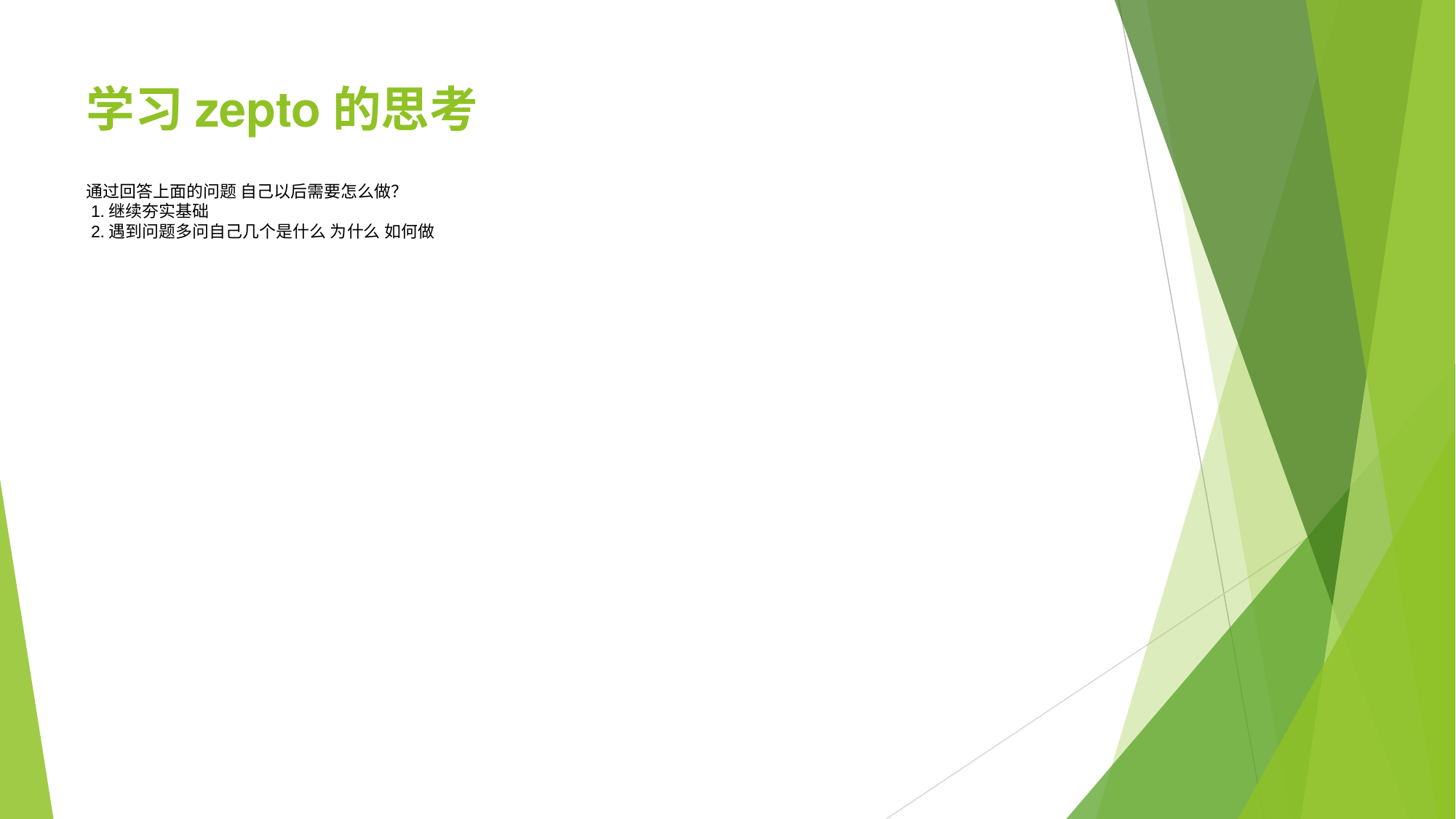

# 学习zepto的思考
通过回答上面的问题 自己以后需要怎么做？
 1.继续夯实基础
 2.遇到问题多问自己几个是什么 为什么 如何做